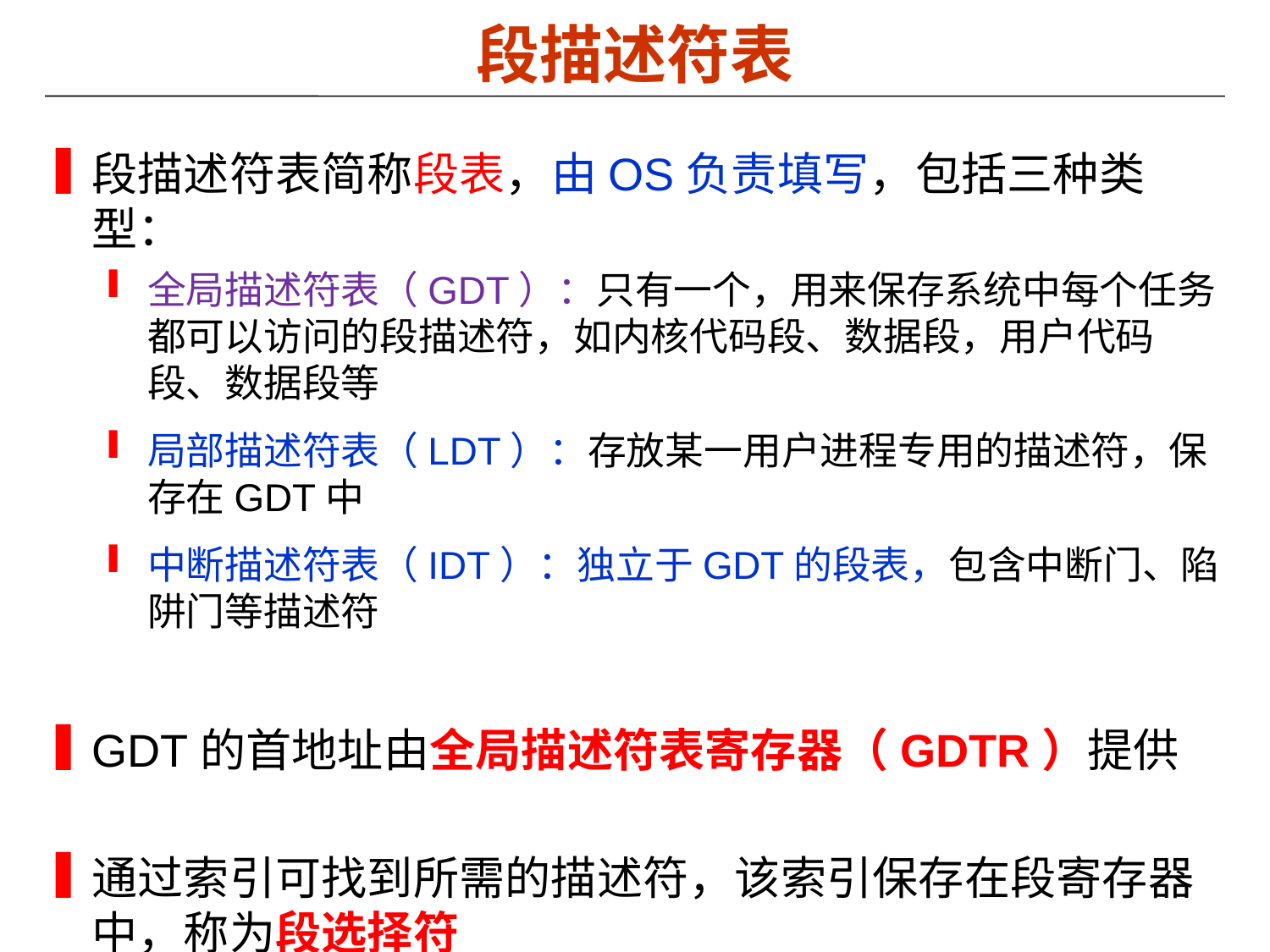

# 段描述符表
段描述符表简称段表，由OS负责填写，包括三种类型：
全局描述符表（GDT）：只有一个，用来保存系统中每个任务都可以访问的段描述符，如内核代码段、数据段，用户代码段、数据段等
局部描述符表（LDT）：存放某一用户进程专用的描述符，保存在GDT中
中断描述符表（IDT）：独立于GDT的段表，包含中断门、陷阱门等描述符

GDT的首地址由全局描述符表寄存器（GDTR）提供

通过索引可找到所需的描述符，该索引保存在段寄存器中，称为段选择符